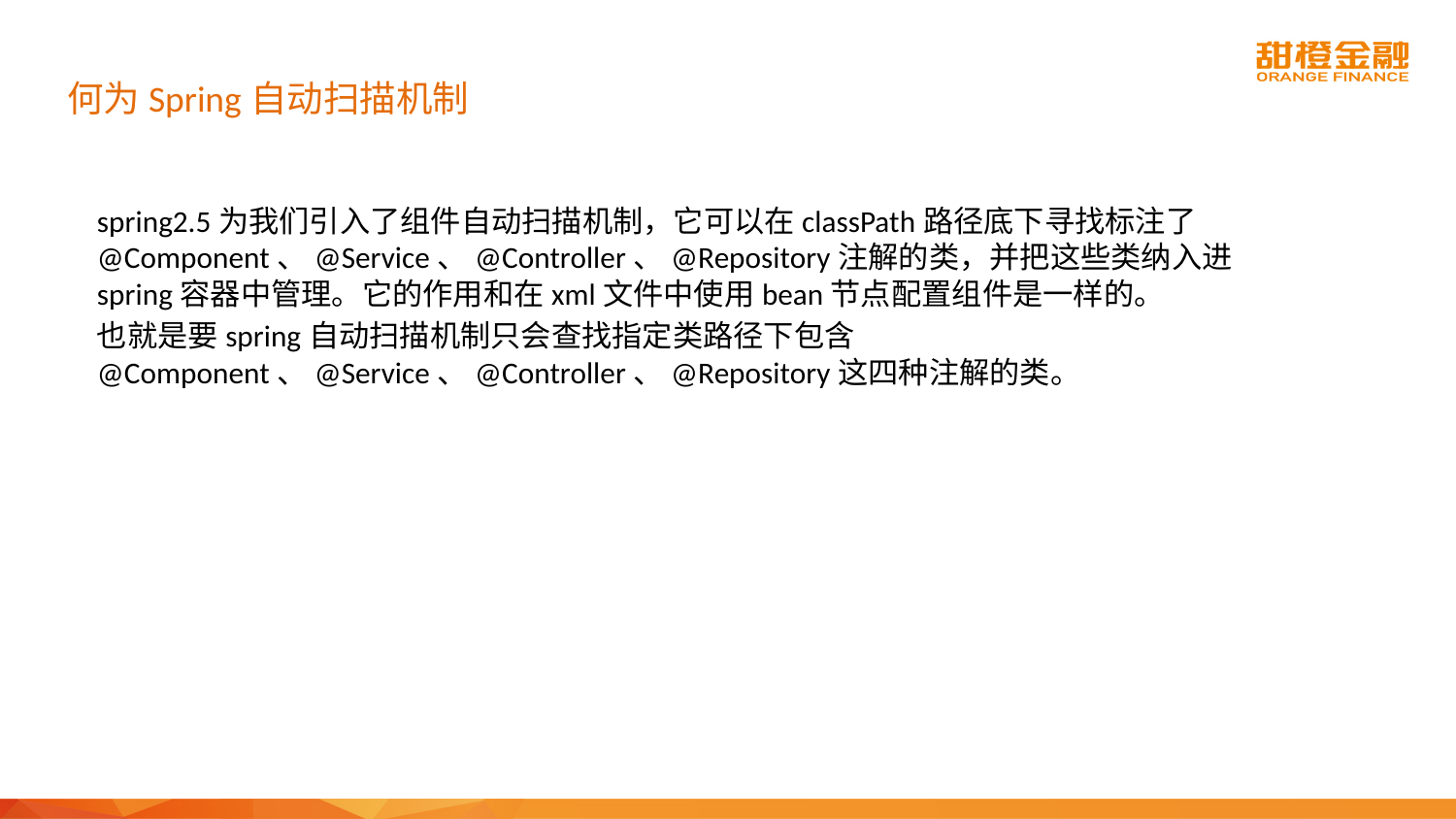

何为Spring自动扫描机制
spring2.5为我们引入了组件自动扫描机制，它可以在classPath路径底下寻找标注了@Component、@Service、@Controller、@Repository注解的类，并把这些类纳入进spring容器中管理。它的作用和在xml文件中使用bean节点配置组件是一样的。
也就是要spring自动扫描机制只会查找指定类路径下包含@Component、@Service、@Controller、@Repository这四种注解的类。